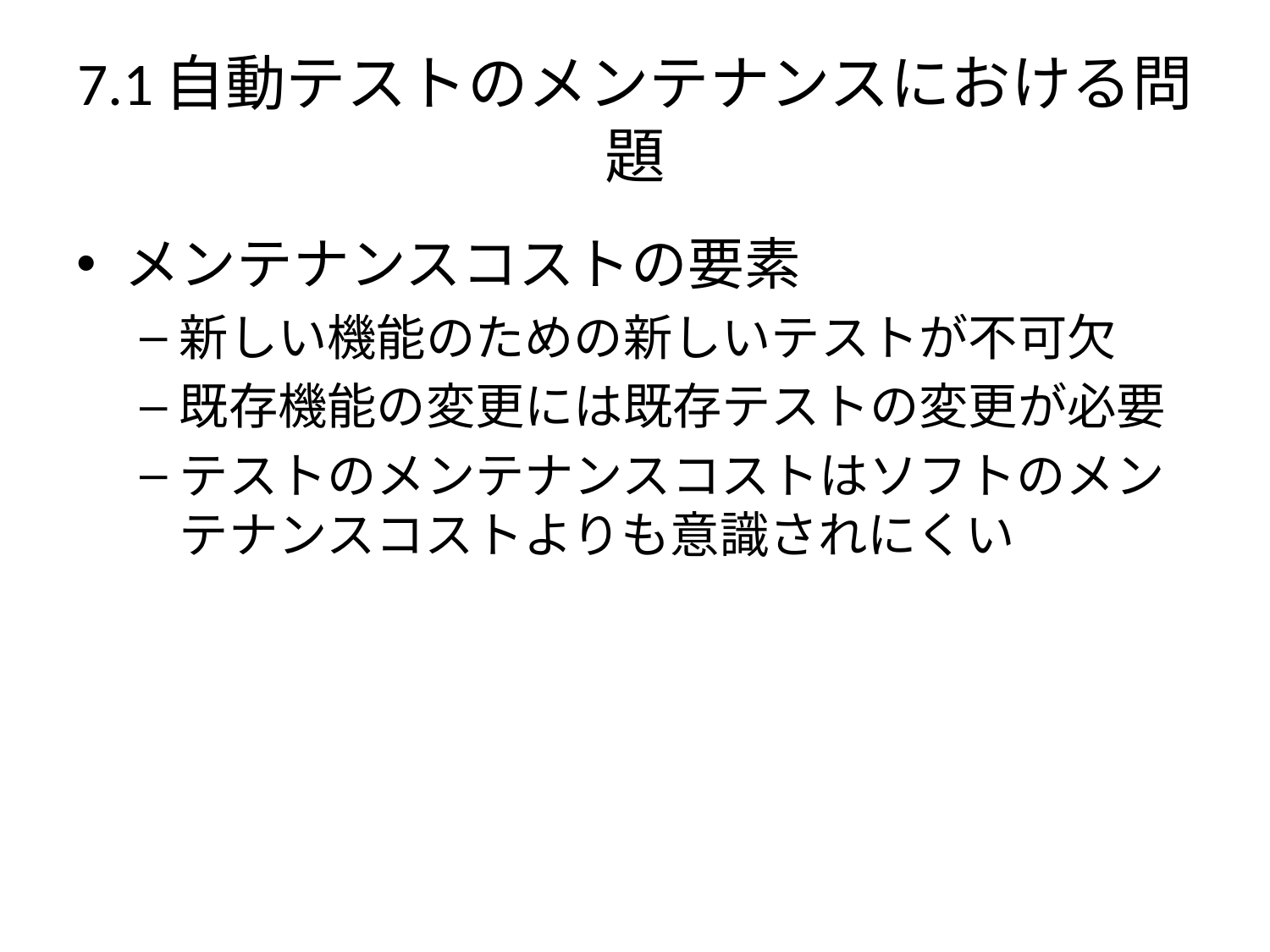

# 7.1自動テストのメンテナンスにおける問題
メンテナンスコストの要素
新しい機能のための新しいテストが不可欠
既存機能の変更には既存テストの変更が必要
テストのメンテナンスコストはソフトのメンテナンスコストよりも意識されにくい